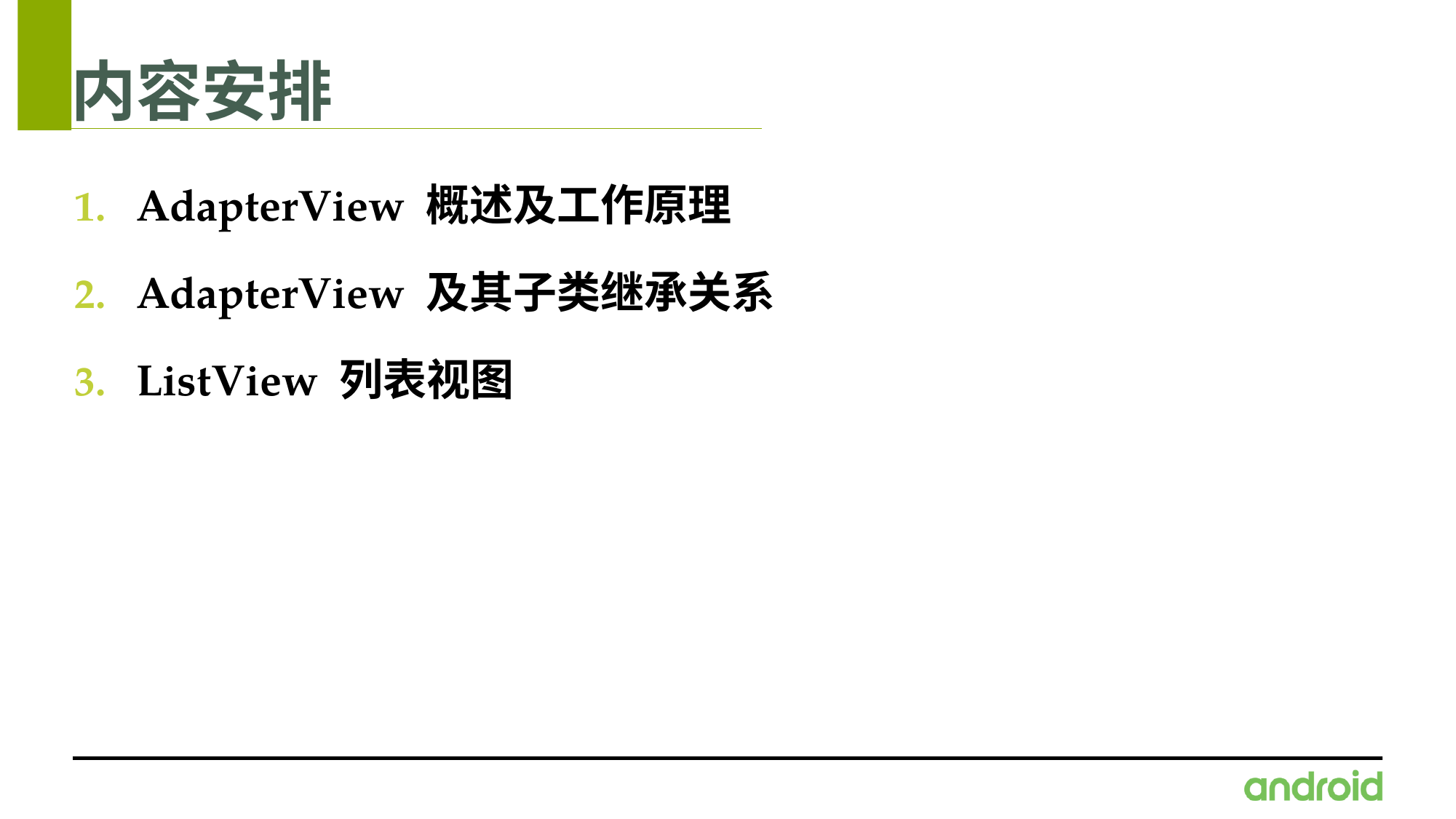

# 内容安排
AdapterView 概述及工作原理
AdapterView 及其子类继承关系
ListView 列表视图